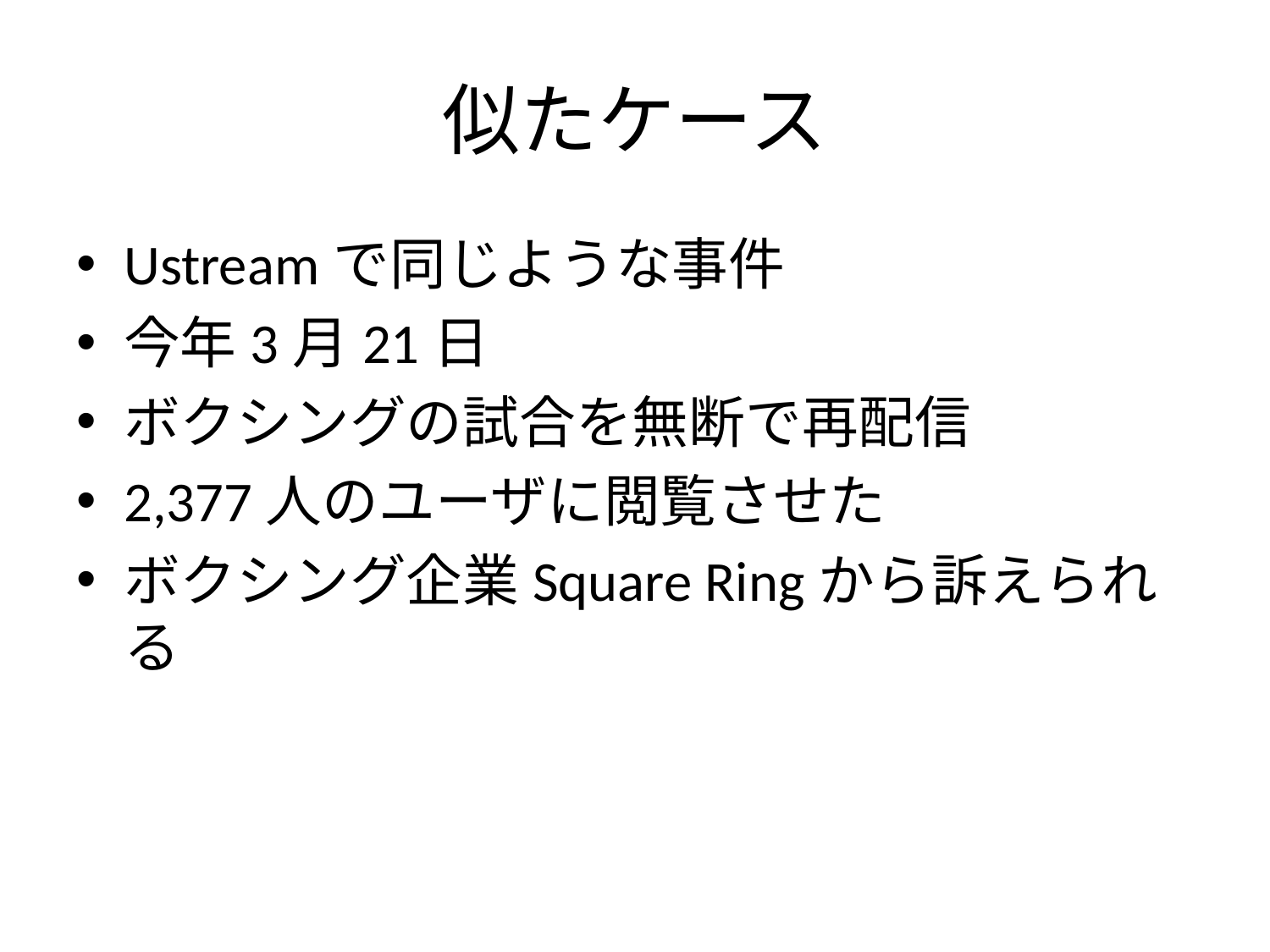

# 似たケース
Ustreamで同じような事件
今年3月21日
ボクシングの試合を無断で再配信
2,377人のユーザに閲覧させた
ボクシング企業Square Ringから訴えられる